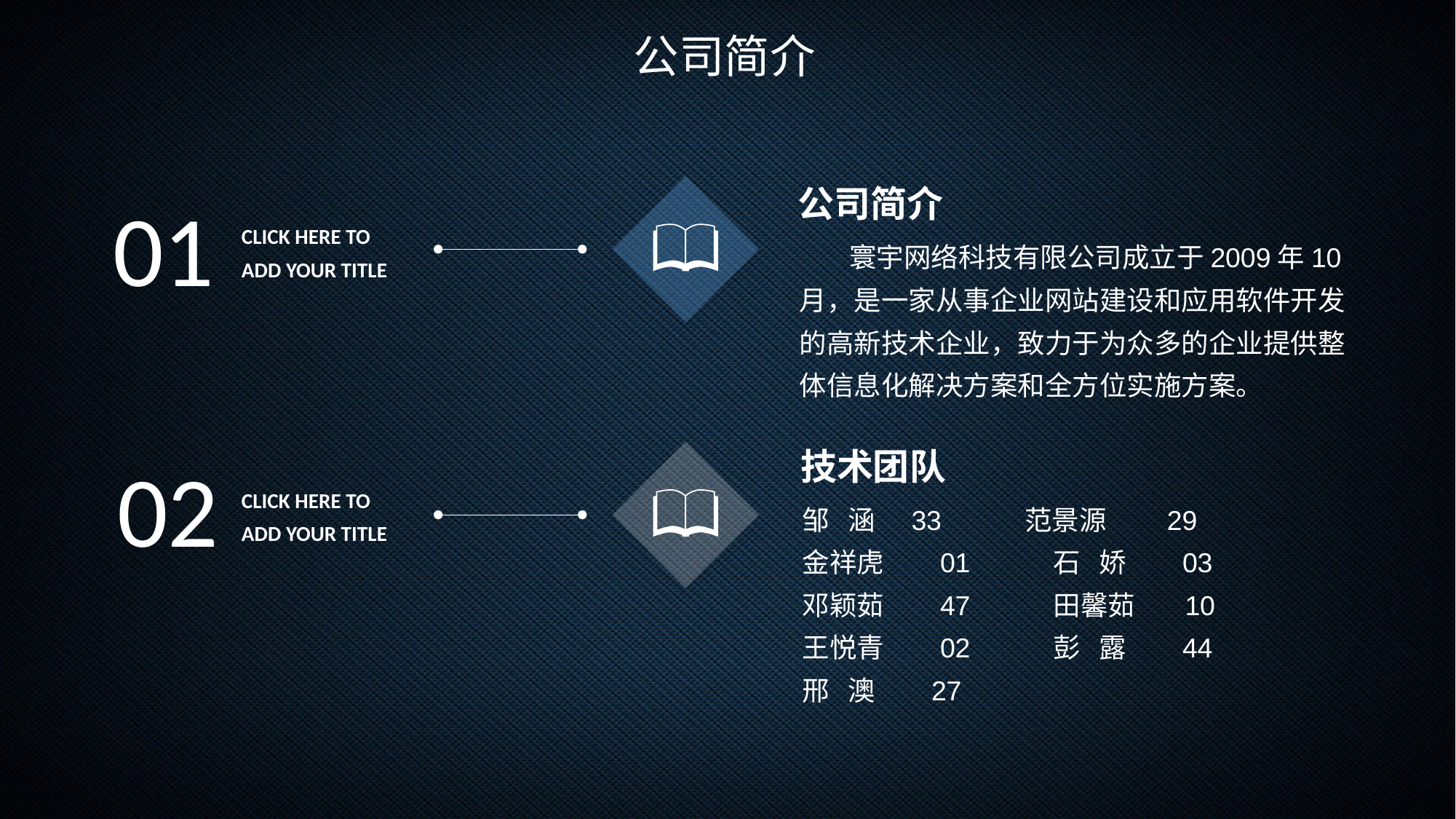

公司简介
公司简介
       寰宇网络科技有限公司成立于2009年10月，是一家从事企业网站建设和应用软件开发的高新技术企业，致力于为众多的企业提供整体信息化解决方案和全方位实施方案。

01
CLICK HERE TO
ADD YOUR TITLE

技术团队
邹   涵	33          范景源	     29
金祥虎        01          石   娇        03
邓颖茹        47          田馨茹       10
王悦青        02          彭   露        44
邢   澳        27
02

CLICK HERE TO
ADD YOUR TITLE